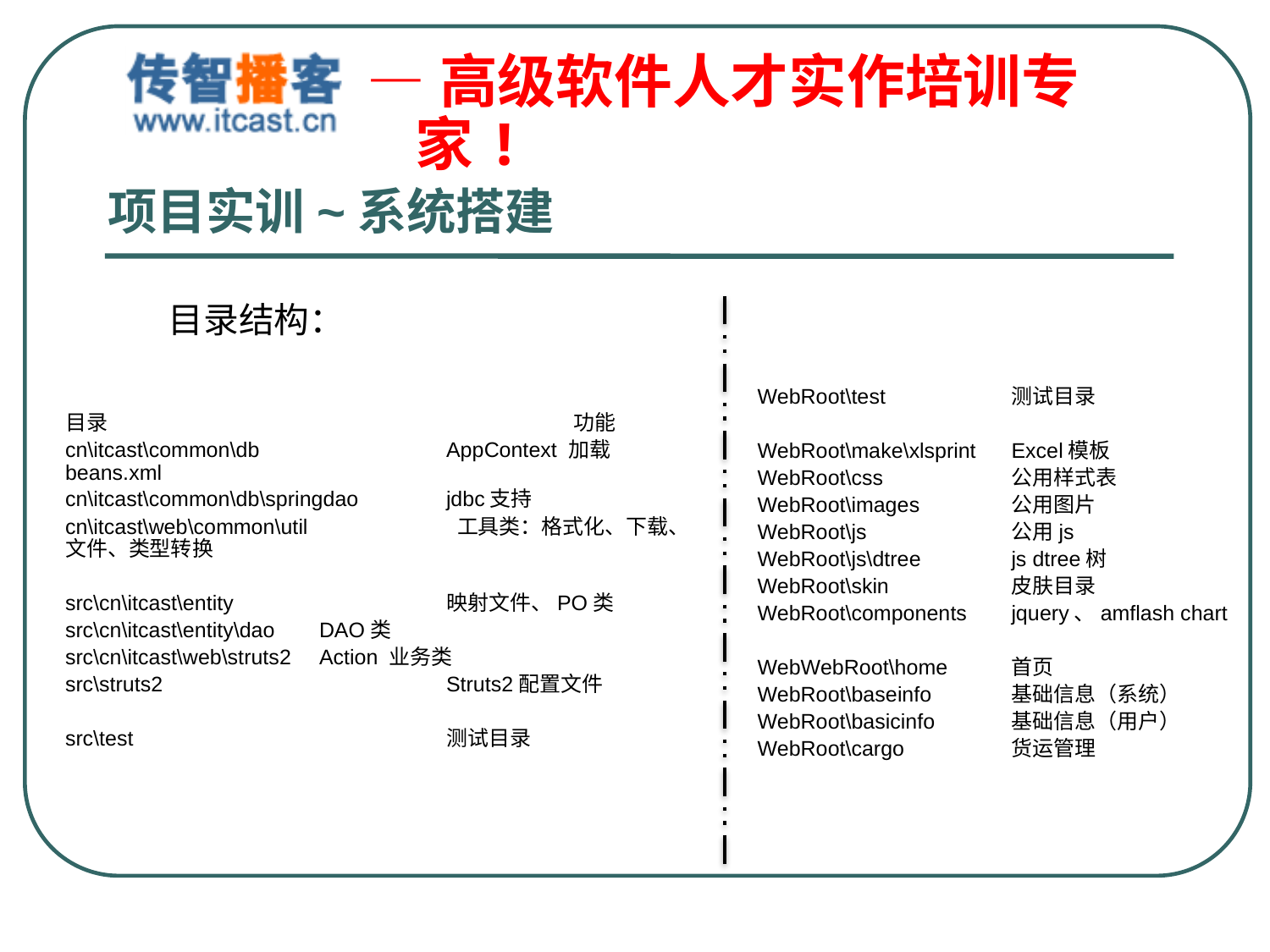

# 项目实训~系统搭建
目录结构：

目录				功能
cn\itcast\common\db		AppContext 加载beans.xml
cn\itcast\common\db\springdao	jdbc支持
cn\itcast\web\common\util		 工具类：格式化、下载、文件、类型转换

src\cn\itcast\entity		映射文件、PO类
src\cn\itcast\entity\dao	DAO类
src\cn\itcast\web\struts2	Action 业务类
src\struts2			Struts2配置文件

src\test			测试目录
WebRoot\test	测试目录

WebRoot\make\xlsprint	Excel模板
WebRoot\css		公用样式表
WebRoot\images	公用图片
WebRoot\js		公用js
WebRoot\js\dtree	js dtree树
WebRoot\skin	皮肤目录
WebRoot\components	jquery、amflash chart

WebWebRoot\home	首页
WebRoot\baseinfo	基础信息（系统）
WebRoot\basicinfo	基础信息（用户）
WebRoot\cargo	货运管理